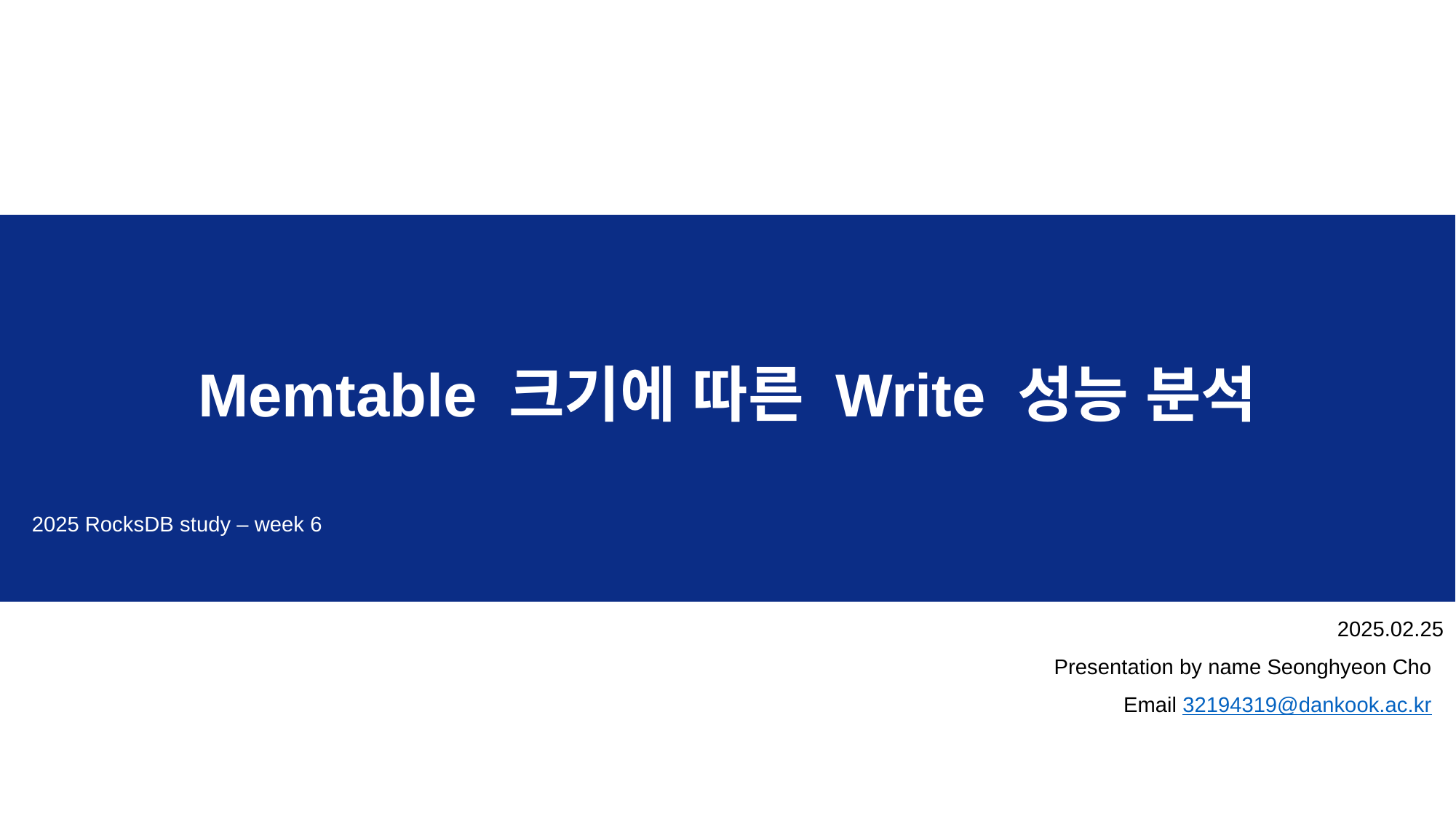

# Memtable 크기에 따른 Write 성능 분석
2025 RocksDB study – week 6
2025.02.25
Presentation by name Seonghyeon Cho
Email 32194319@dankook.ac.kr